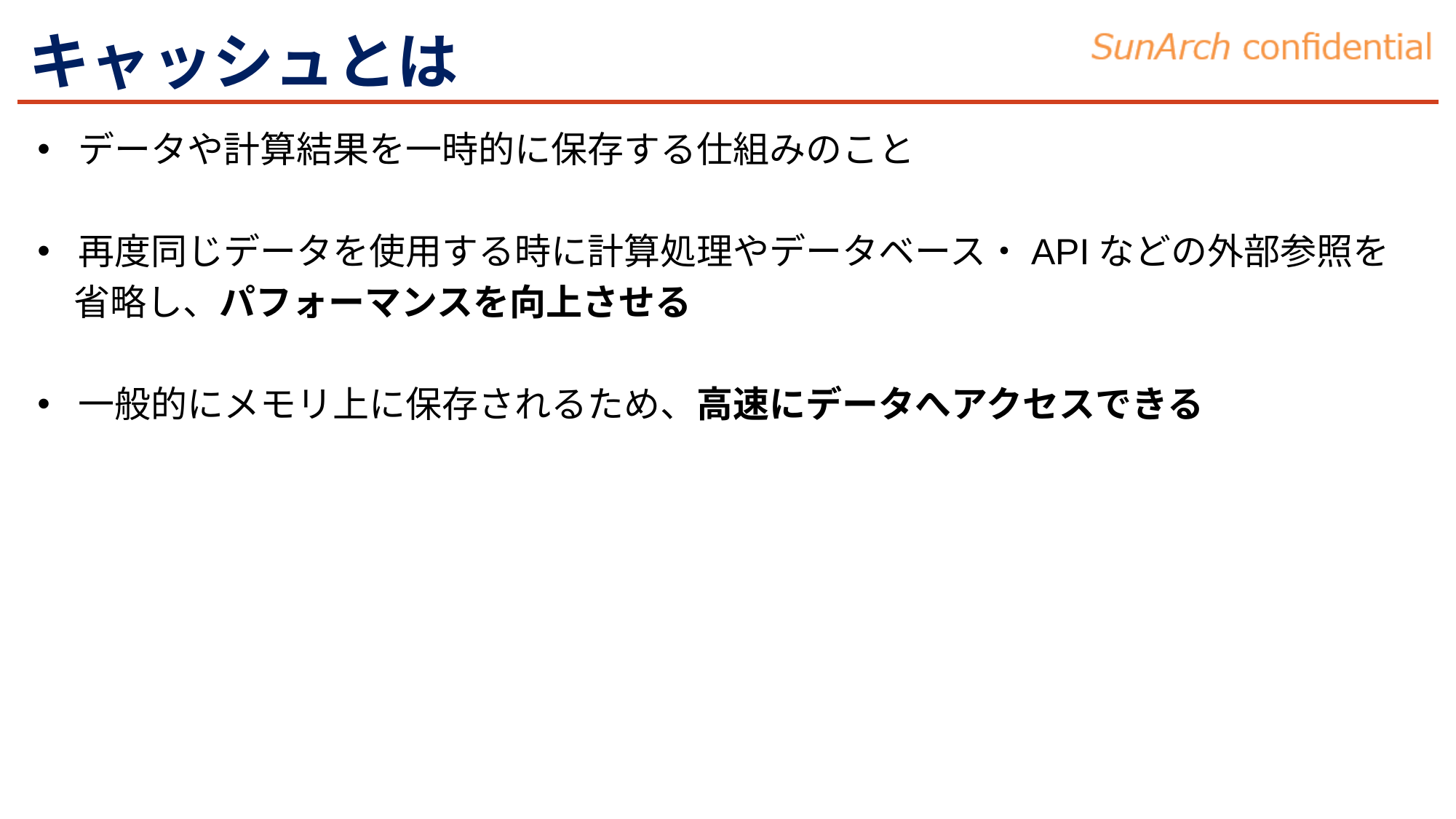

# キャッシュとは
データや計算結果を一時的に保存する仕組みのこと

再度同じデータを使用する時に計算処理やデータベース・APIなどの外部参照を
　省略し、パフォーマンスを向上させる

一般的にメモリ上に保存されるため、高速にデータへアクセスできる